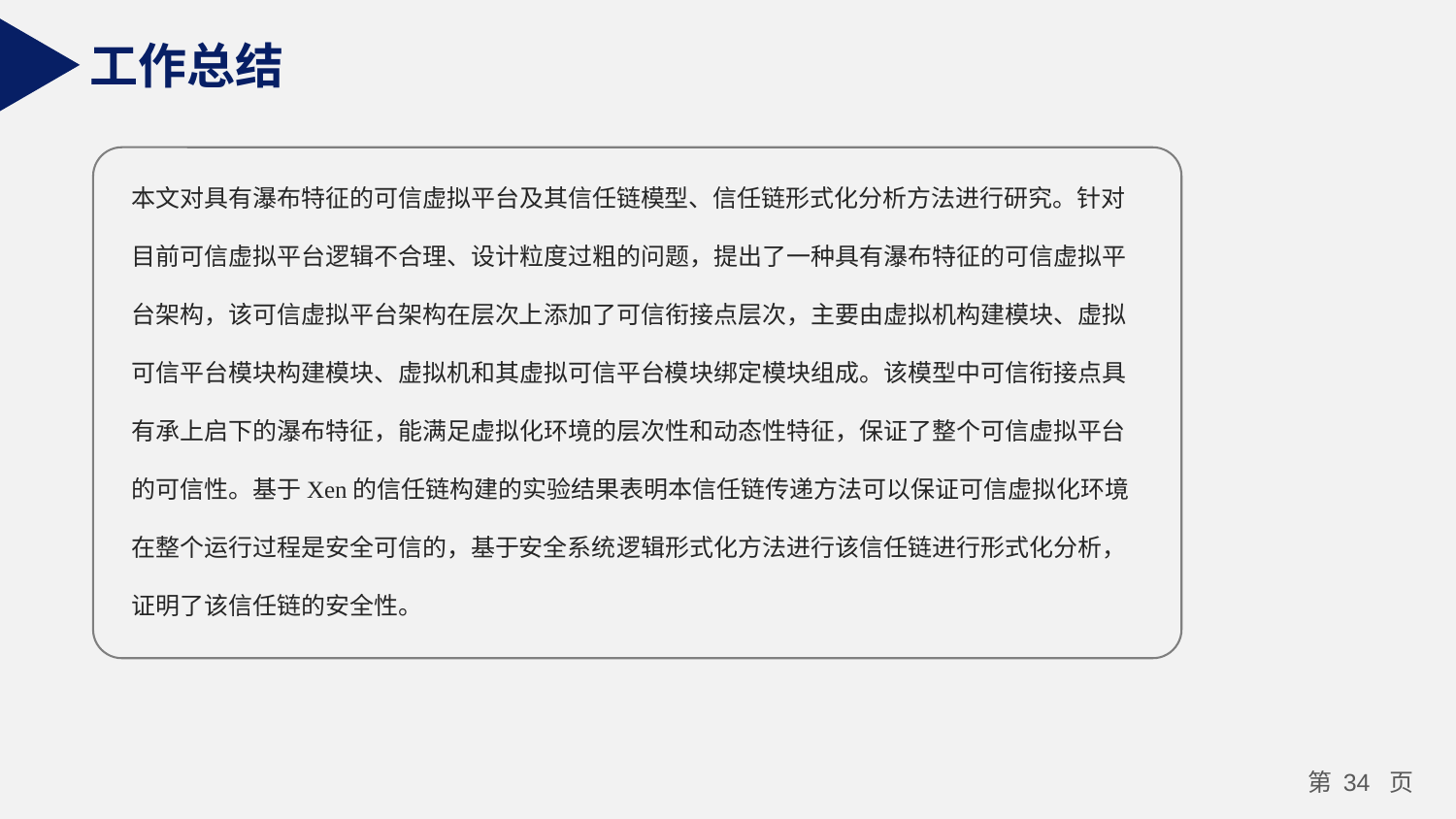

工作总结

本文对具有瀑布特征的可信虚拟平台及其信任链模型、信任链形式化分析方法进行研究。针对目前可信虚拟平台逻辑不合理、设计粒度过粗的问题，提出了一种具有瀑布特征的可信虚拟平台架构，该可信虚拟平台架构在层次上添加了可信衔接点层次，主要由虚拟机构建模块、虚拟可信平台模块构建模块、虚拟机和其虚拟可信平台模块绑定模块组成。该模型中可信衔接点具有承上启下的瀑布特征，能满足虚拟化环境的层次性和动态性特征，保证了整个可信虚拟平台的可信性。基于Xen的信任链构建的实验结果表明本信任链传递方法可以保证可信虚拟化环境在整个运行过程是安全可信的，基于安全系统逻辑形式化方法进行该信任链进行形式化分析，证明了该信任链的安全性。